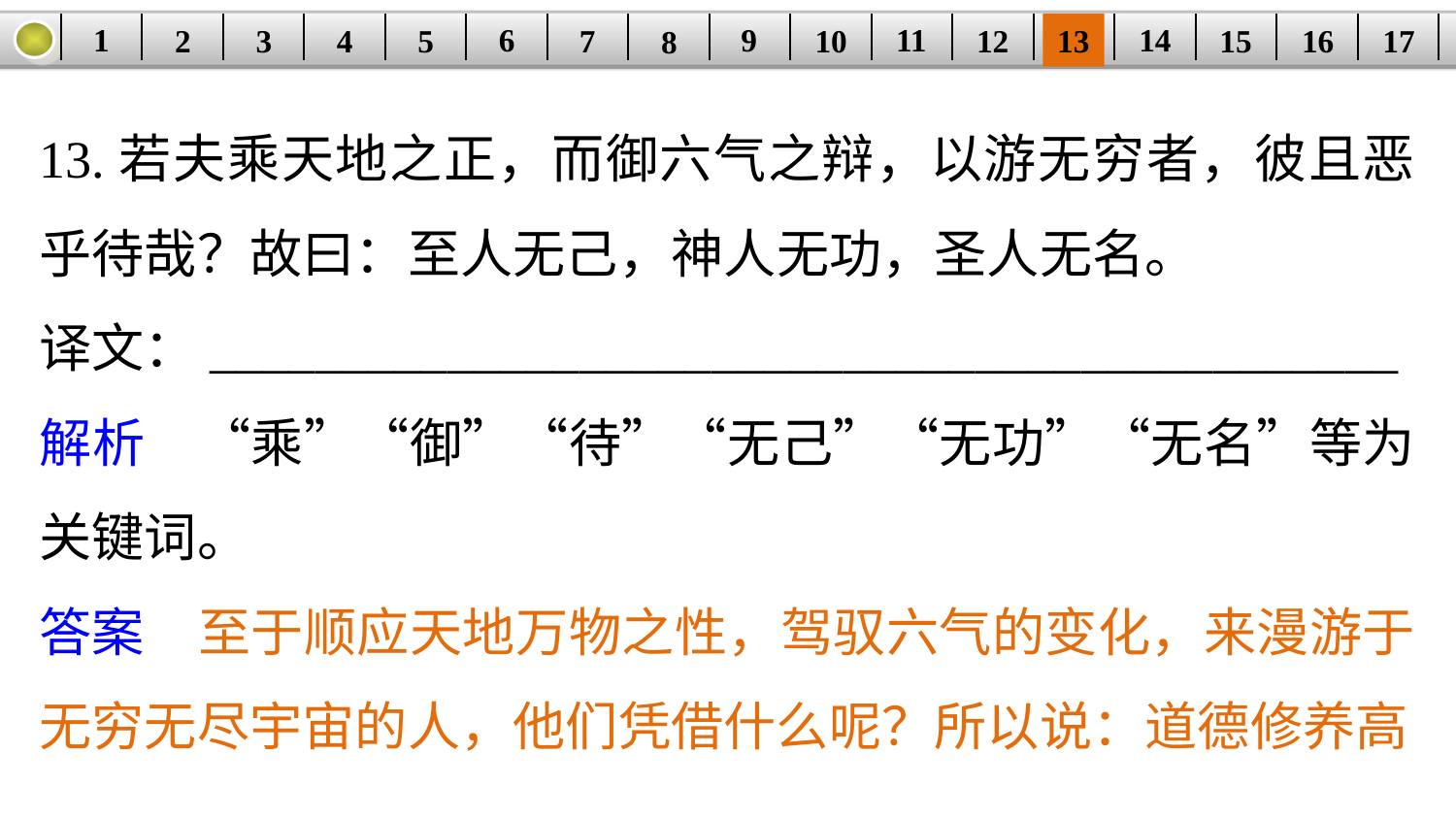

14
1
11
9
6
3
15
12
5
2
16
13
10
|  |  |  |  |  |  |  |  |  |  |  |  |  |  |  |  |  |
| --- | --- | --- | --- | --- | --- | --- | --- | --- | --- | --- | --- | --- | --- | --- | --- | --- |
7
4
17
8

13.若夫乘天地之正，而御六气之辩，以游无穷者，彼且恶乎待哉？故曰：至人无己，神人无功，圣人无名。
译文：_____________________________________________
解析　“乘”“御”“待”“无己”“无功”“无名”等为关键词。
答案　至于顺应天地万物之性，驾驭六气的变化，来漫游于无穷无尽宇宙的人，他们凭借什么呢？所以说：道德修养高